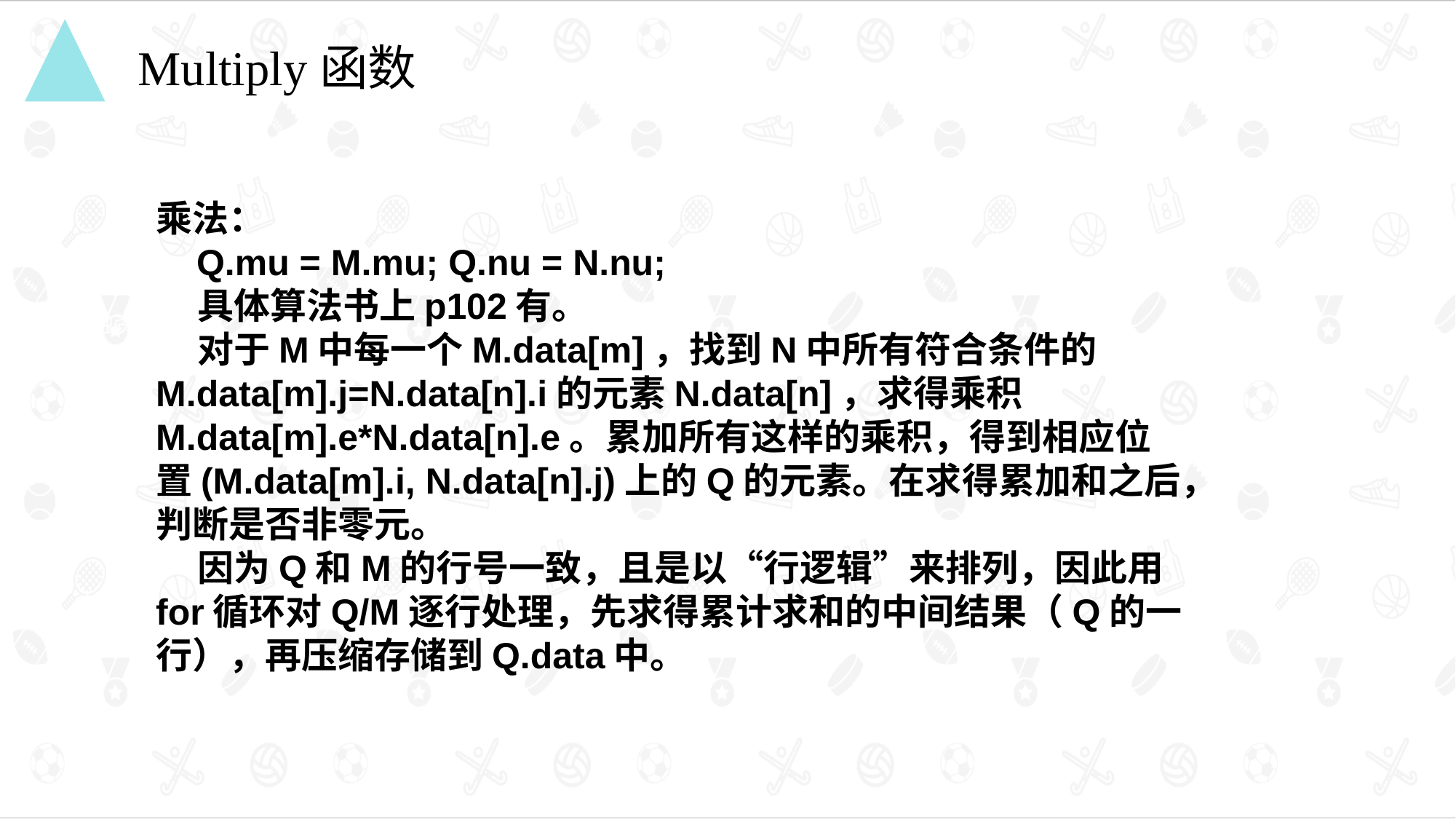

Multiply函数
乘法：
    Q.mu = M.mu; Q.nu = N.nu;
    具体算法书上p102有。
    对于M中每一个M.data[m]，找到N中所有符合条件的M.data[m].j=N.data[n].i的元素N.data[n]，求得乘积M.data[m].e*N.data[n].e。累加所有这样的乘积，得到相应位置(M.data[m].i, N.data[n].j)上的Q的元素。在求得累加和之后，判断是否非零元。
    因为Q和M的行号一致，且是以“行逻辑”来排列，因此用for循环对Q/M逐行处理，先求得累计求和的中间结果（Q的一行），再压缩存储到Q.data中。
财务与融资